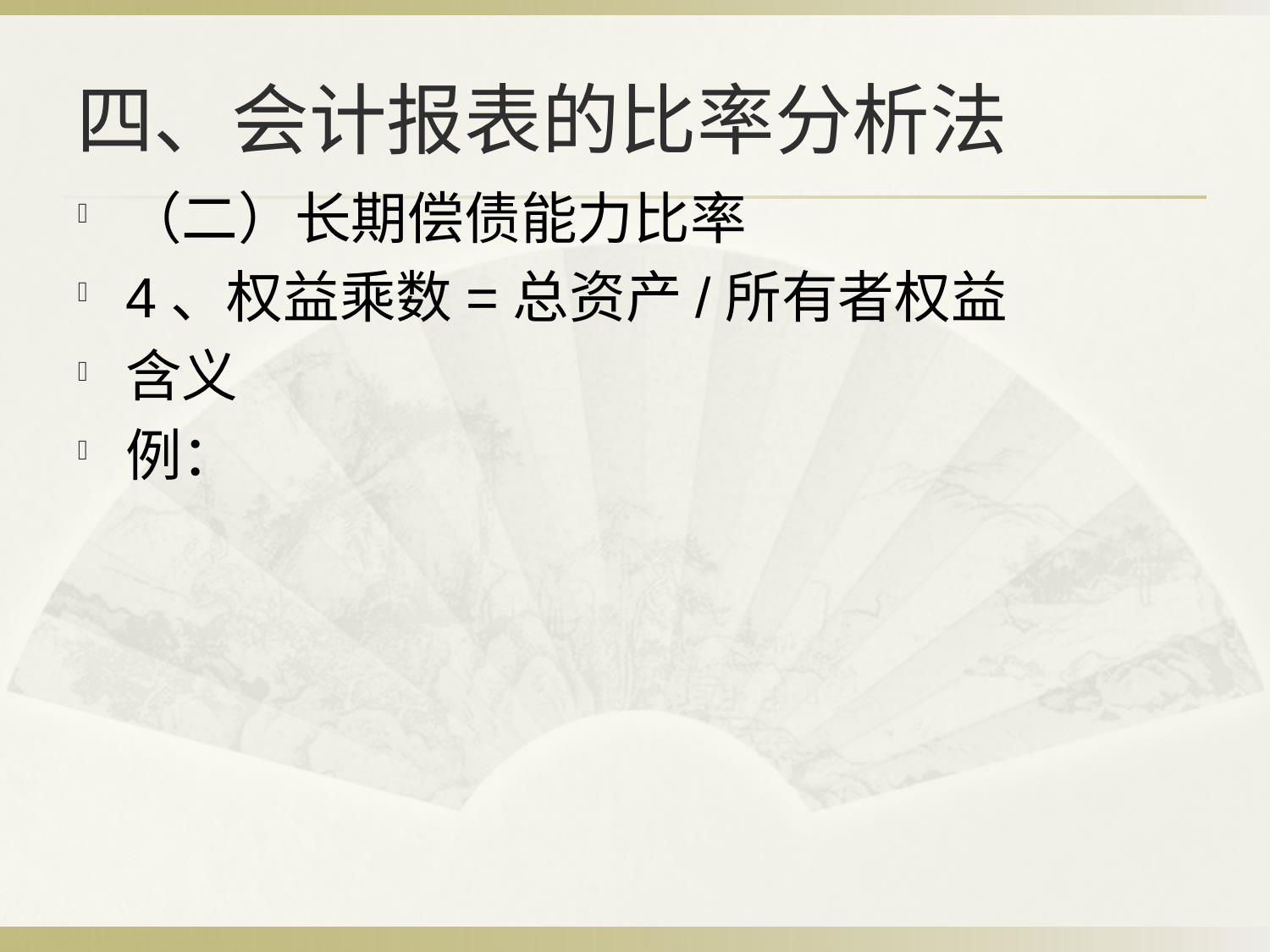

# 四、会计报表的比率分析法
（二）长期偿债能力比率
4、权益乘数=总资产/所有者权益
含义
例：